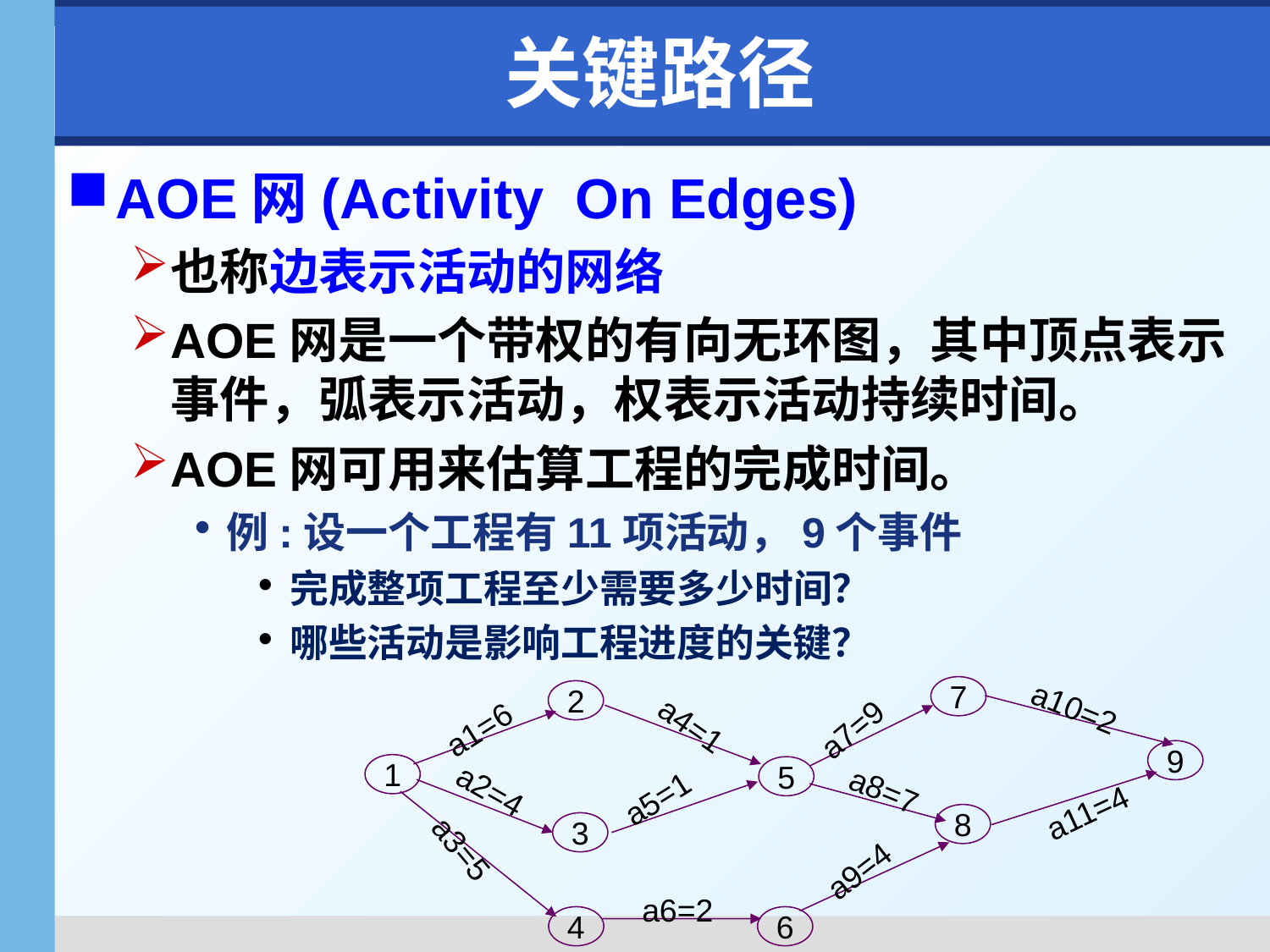

# 关键路径
AOE网(Activity  On Edges)
也称边表示活动的网络
AOE网是一个带权的有向无环图，其中顶点表示事件，弧表示活动，权表示活动持续时间。
AOE网可用来估算工程的完成时间。
例:设一个工程有11项活动，9个事件
完成整项工程至少需要多少时间？
哪些活动是影响工程进度的关键？

7
2

9
1
5

8
3

4
6

a10=2
a4=1
a1=6
a7=9
a2=4
a8=7
a5=1
a11=4
a3=5
a9=4
a6=2